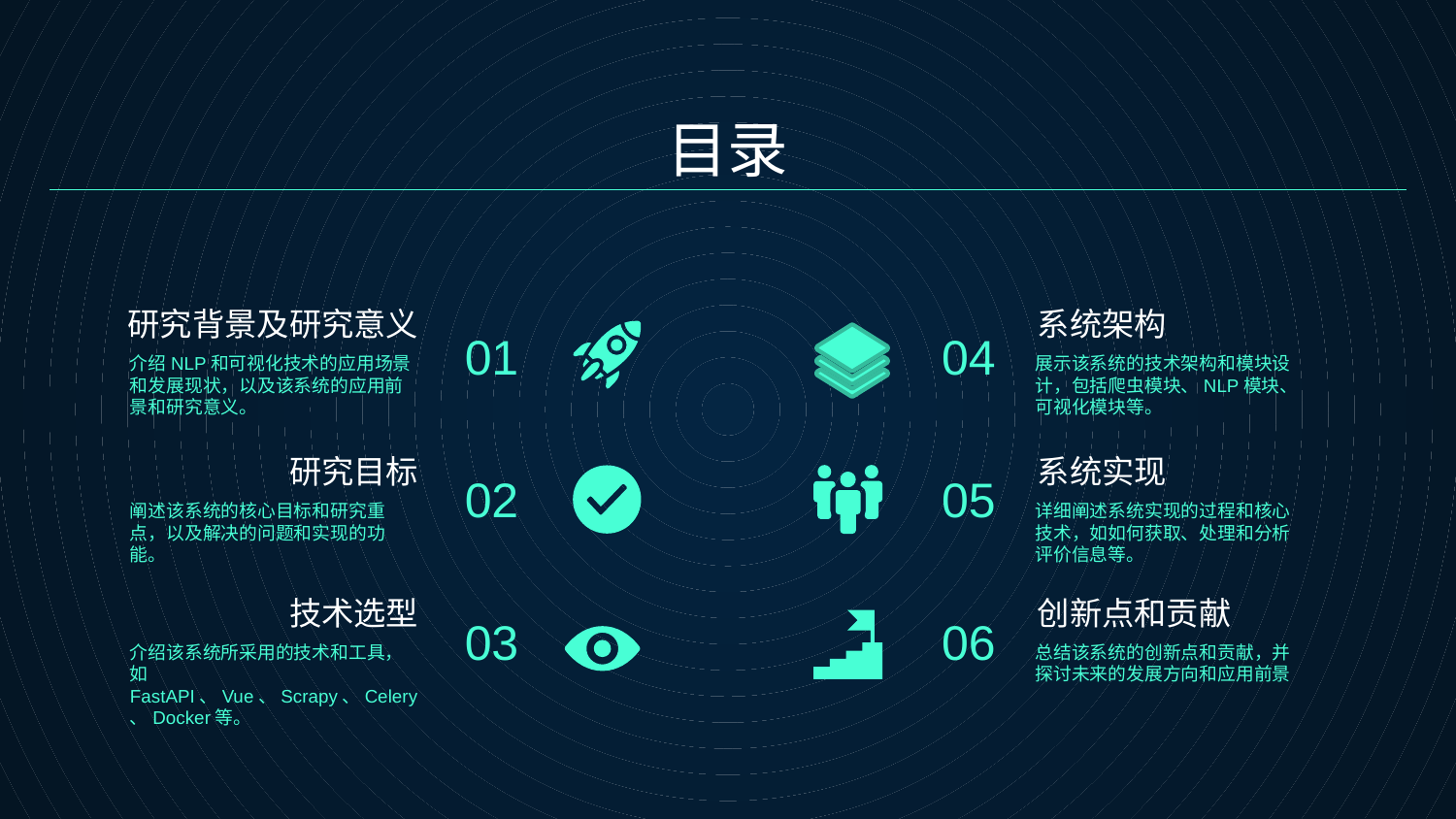

# 目录
01
04

研究背景及研究意义
系统架构
介绍NLP和可视化技术的应用场景和发展现状，以及该系统的应用前景和研究意义。
展示该系统的技术架构和模块设计，包括爬虫模块、NLP模块、可视化模块等。

02
05

研究目标
系统实现
阐述该系统的核心目标和研究重点，以及解决的问题和实现的功能。
详细阐述系统实现的过程和核心技术，如如何获取、处理和分析评价信息等。
03
06

技术选型
创新点和贡献

介绍该系统所采用的技术和工具，如FastAPI、Vue、Scrapy、Celery、Docker等。
总结该系统的创新点和贡献，并探讨未来的发展方向和应用前景